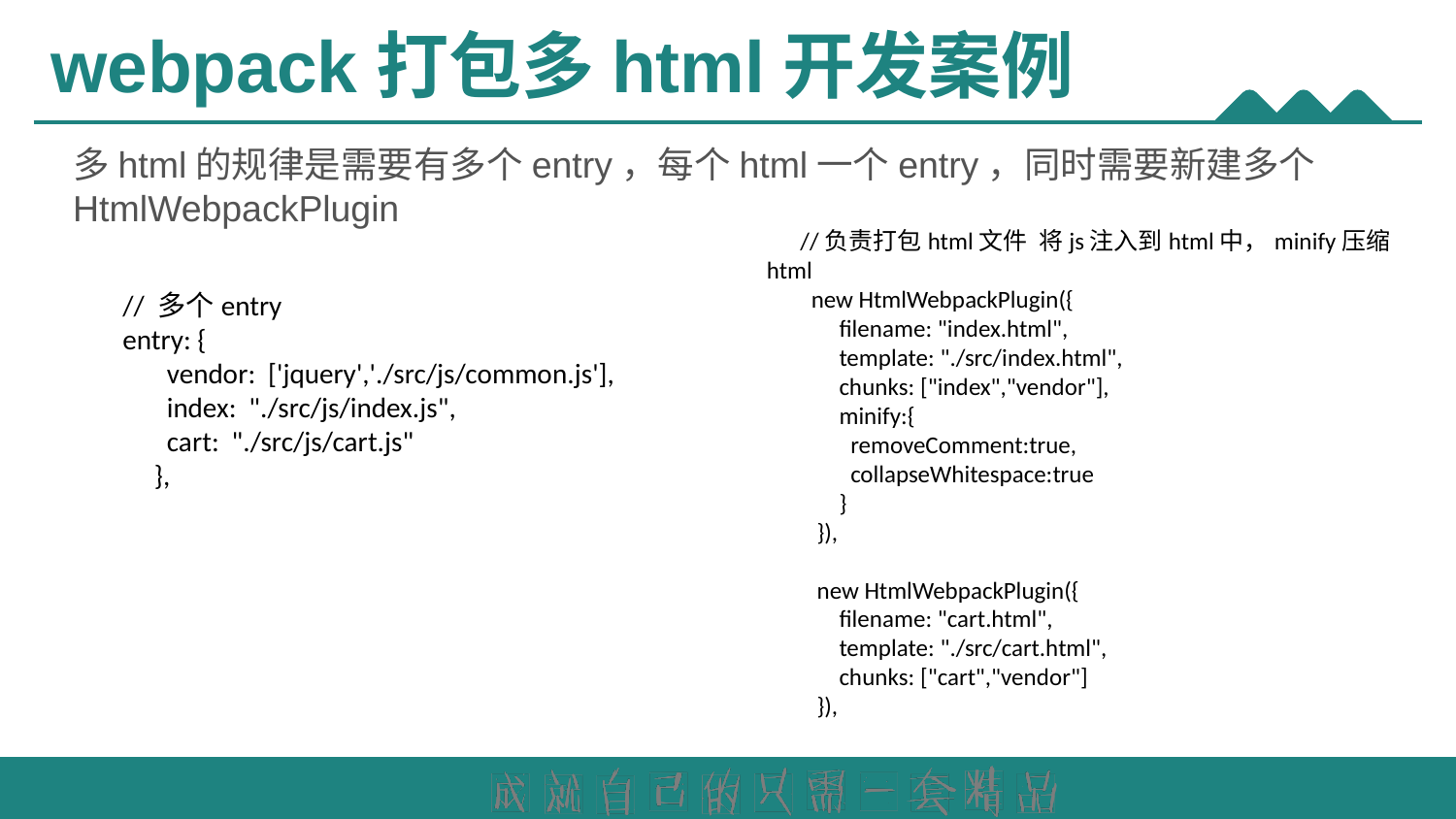

# webpack打包多html开发案例
多html的规律是需要有多个entry，每个html一个entry，同时需要新建多个HtmlWebpackPlugin
      //负责打包html文件  将js注入到html中，minify压缩html
        new HtmlWebpackPlugin({
             filename: "index.html",
             template: "./src/index.html",
             chunks: ["index","vendor"],
             minify:{
               removeComment:true,
               collapseWhitespace:true
             }
         }),

         new HtmlWebpackPlugin({
             filename: "cart.html",
             template: "./src/cart.html",
             chunks: ["cart","vendor"]
         }),
// 多个entry
entry: {
       vendor:  ['jquery','./src/js/common.js'],
       index:  "./src/js/index.js",
       cart:  "./src/js/cart.js"
     },